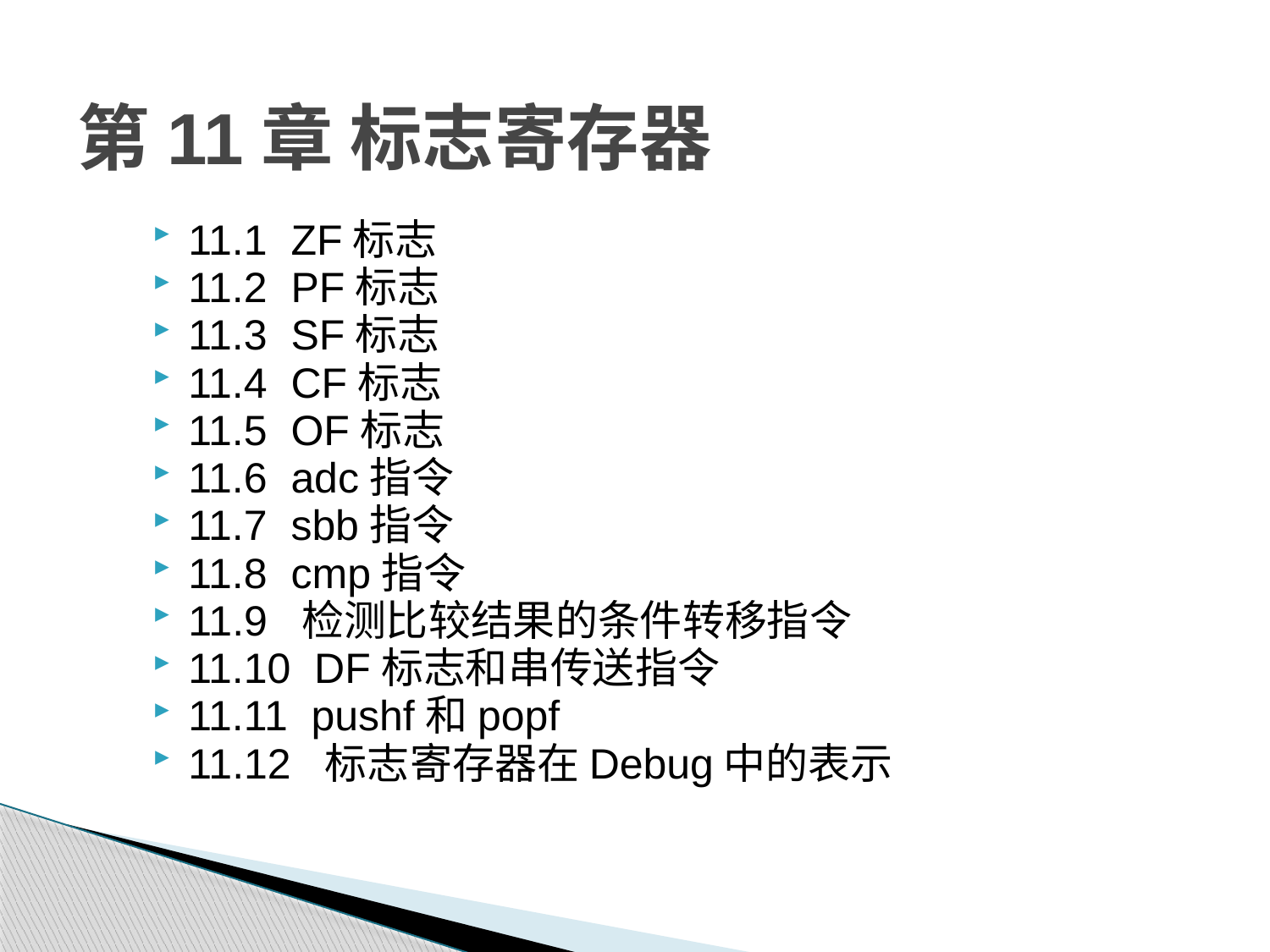

# 第11章 标志寄存器
11.1  ZF标志
11.2  PF标志
11.3  SF标志
11.4  CF标志
11.5  OF标志
11.6  adc指令
11.7  sbb指令
11.8  cmp指令
11.9  检测比较结果的条件转移指令
11.10  DF标志和串传送指令
11.11  pushf和popf
11.12  标志寄存器在Debug中的表示